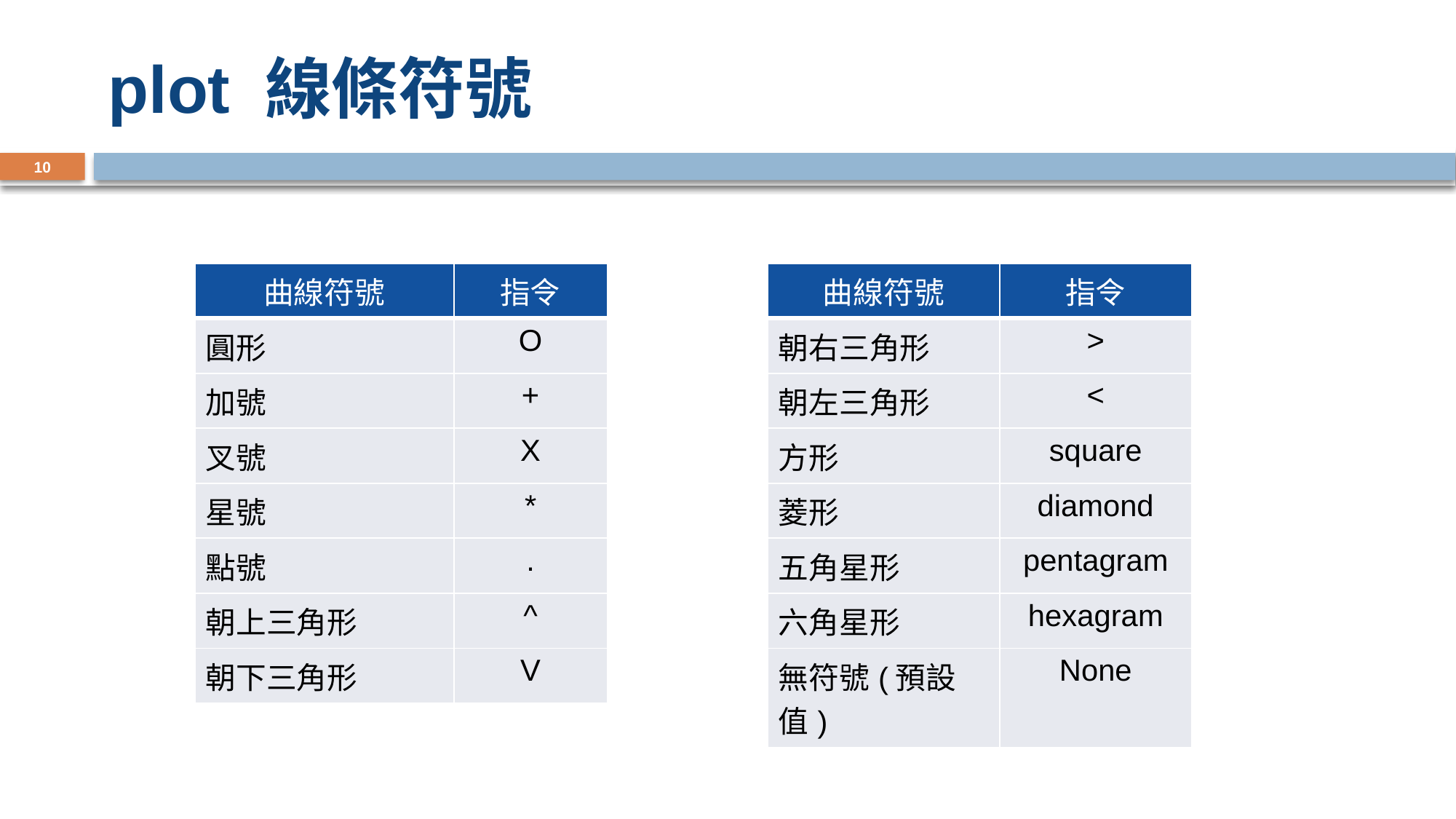

# plot 線條符號
10
| 曲線符號 | 指令 |
| --- | --- |
| 圓形 | O |
| 加號 | + |
| 叉號 | X |
| 星號 | \* |
| 點號 | . |
| 朝上三角形 | ^ |
| 朝下三角形 | V |
| 曲線符號 | 指令 |
| --- | --- |
| 朝右三角形 | > |
| 朝左三角形 | < |
| 方形 | square |
| 菱形 | diamond |
| 五角星形 | pentagram |
| 六角星形 | hexagram |
| 無符號(預設值) | None |